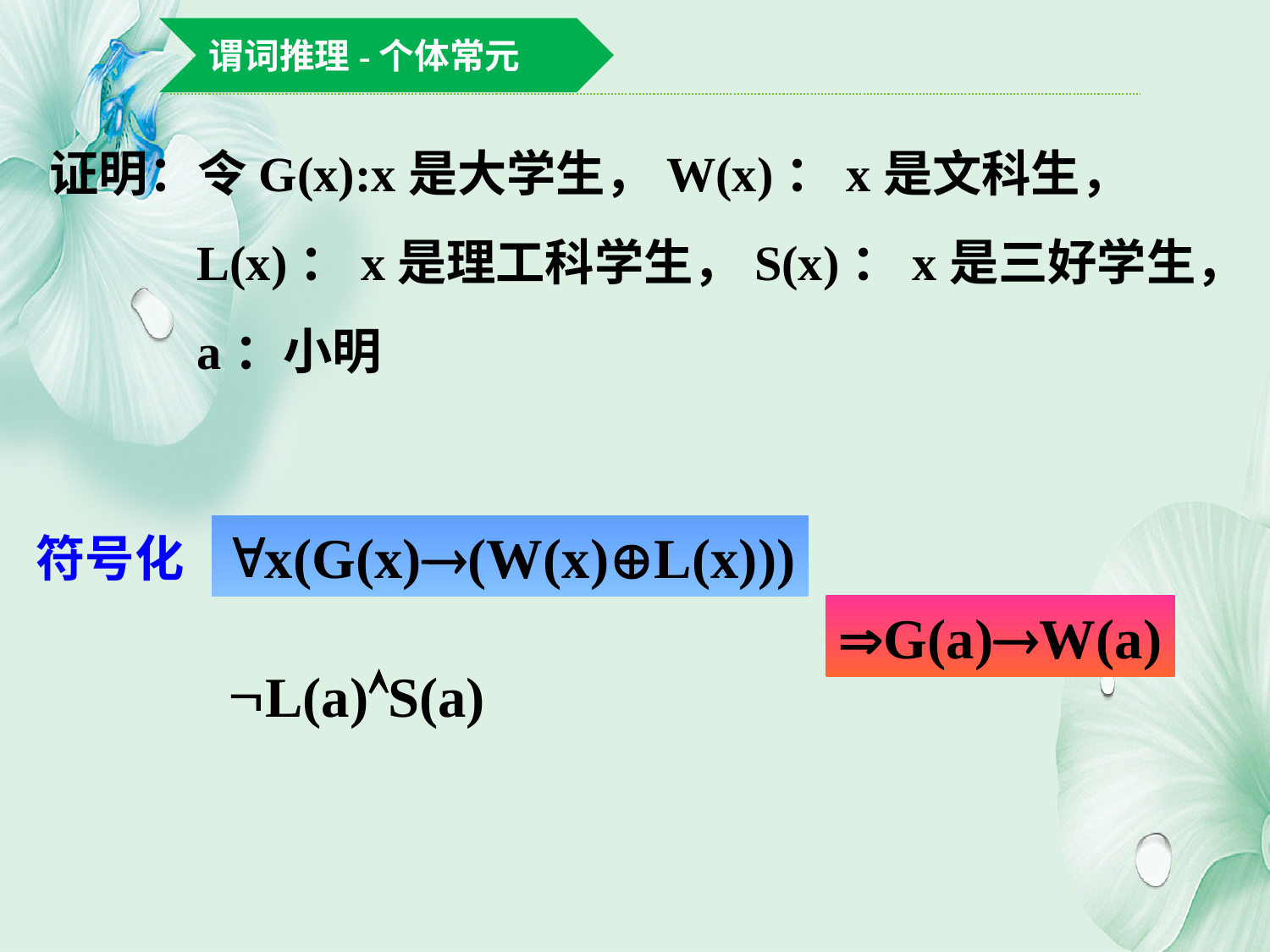

谓词推理-个体常元
证明：令G(x):x是大学生，W(x)：x是文科生，
            L(x)：x是理工科学生，S(x)：x是三好学生，
            a：小明
∀x(G(x)→(W(x)⊕L(x)))
符号化
⇒G(a)→W(a)
¬L(a)∧S(a)